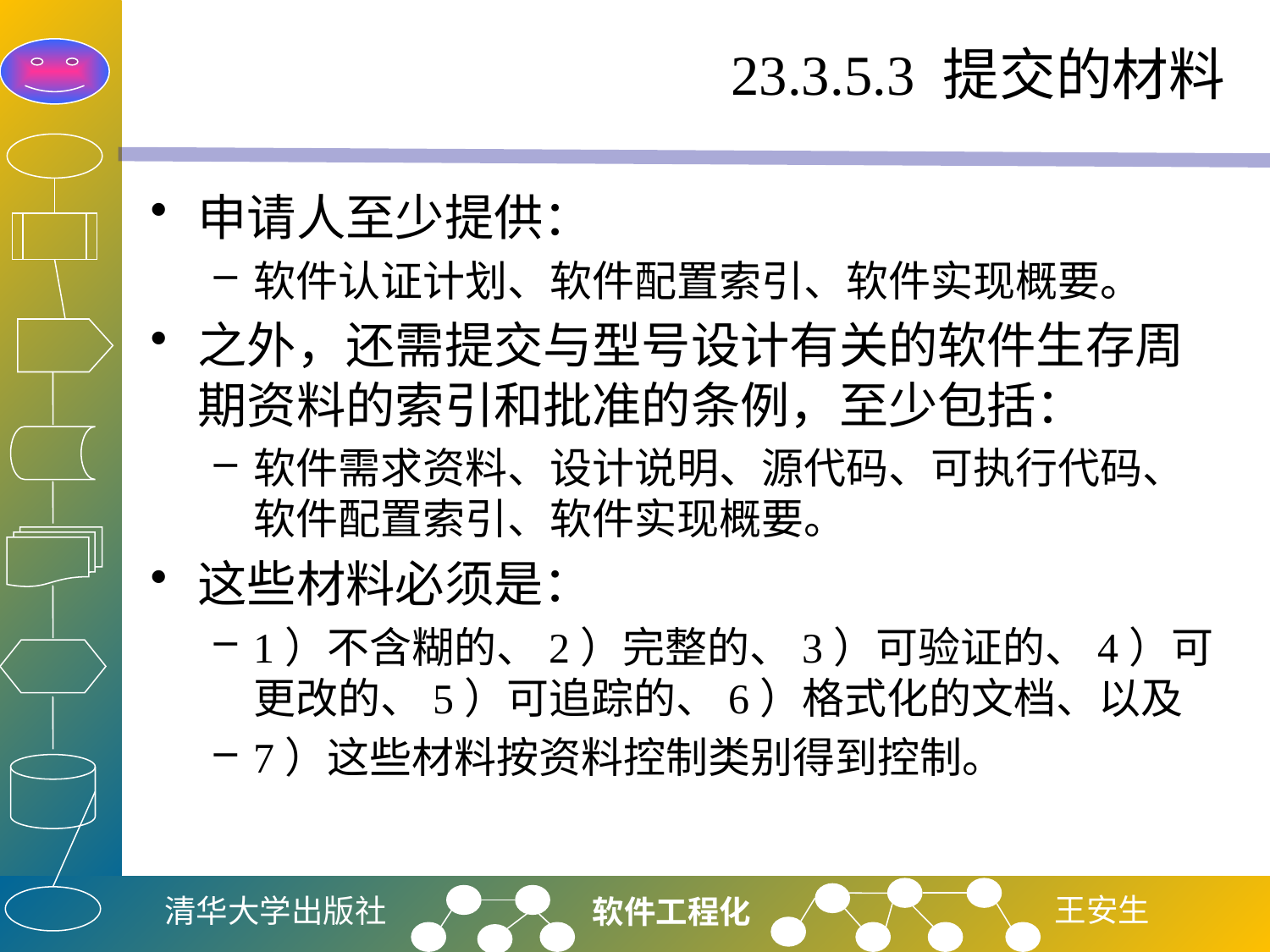

# 23.3.5.3 提交的材料
申请人至少提供：
软件认证计划、软件配置索引、软件实现概要。
之外，还需提交与型号设计有关的软件生存周期资料的索引和批准的条例，至少包括：
软件需求资料、设计说明、源代码、可执行代码、软件配置索引、软件实现概要。
这些材料必须是：
1）不含糊的、2）完整的、3）可验证的、4）可更改的、5）可追踪的、6）格式化的文档、以及
7）这些材料按资料控制类别得到控制。